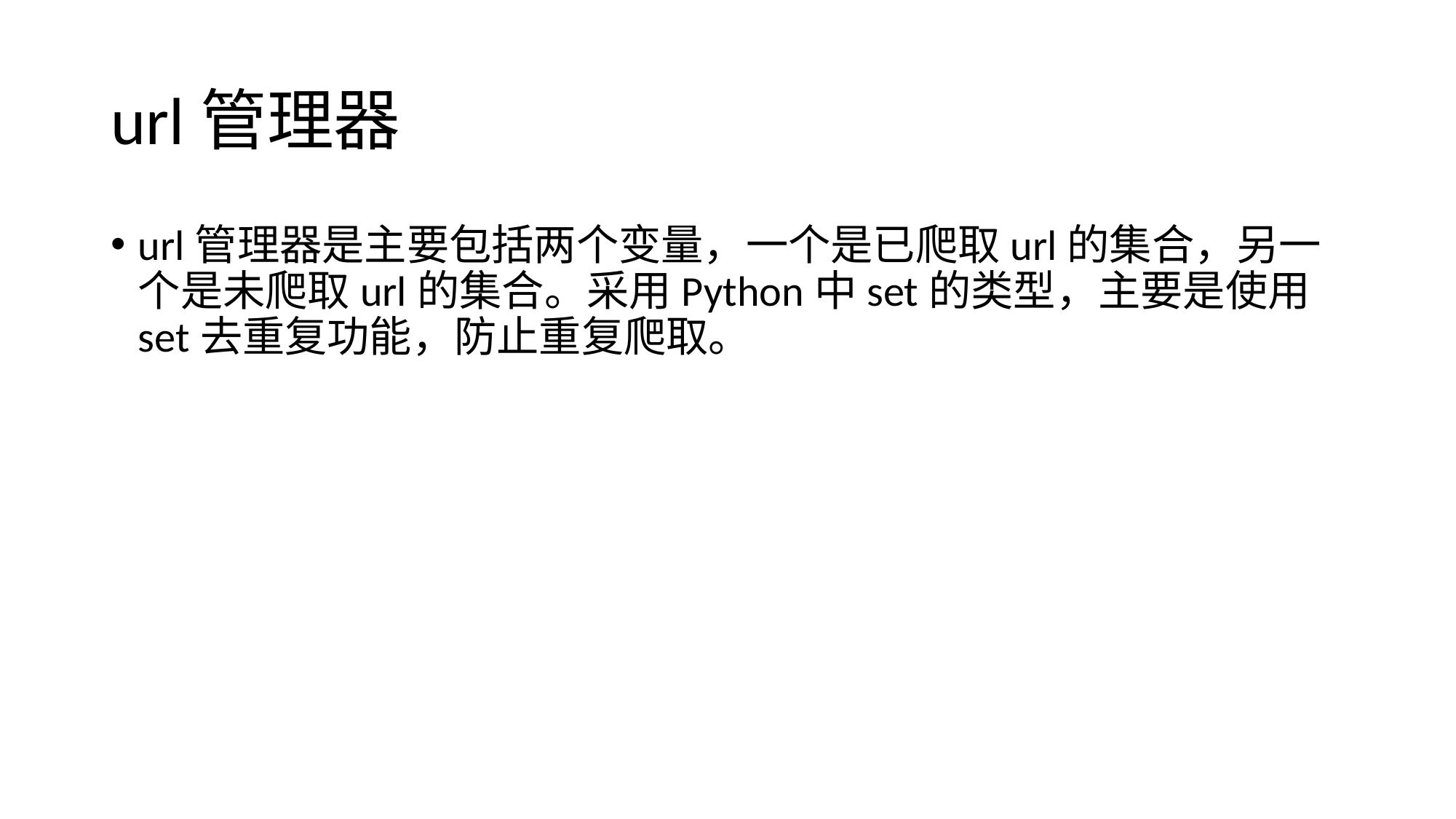

# url管理器
url管理器是主要包括两个变量，一个是已爬取url的集合，另一个是未爬取url的集合。采用Python中set的类型，主要是使用set去重复功能，防止重复爬取。